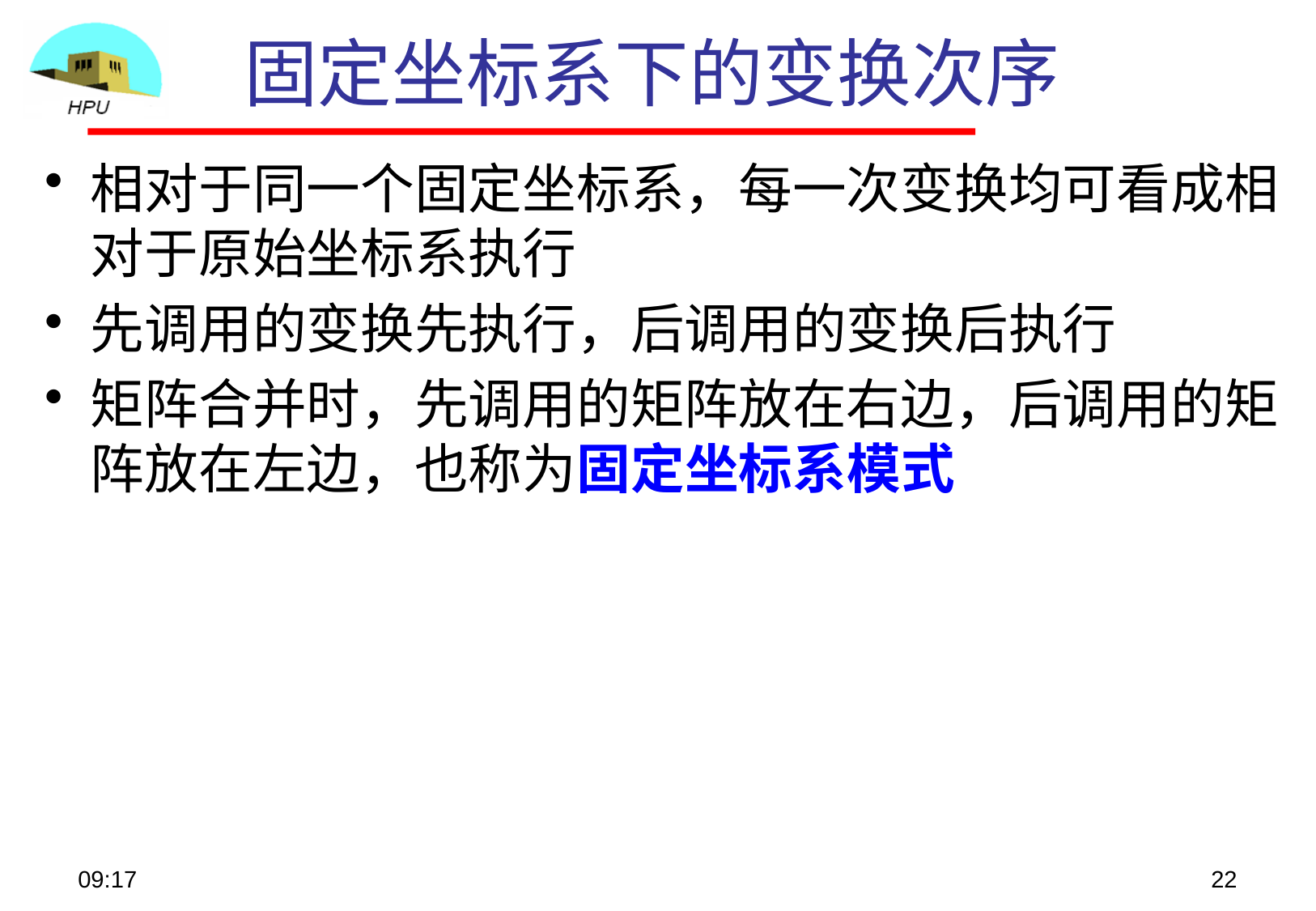

# 固定坐标系下的变换次序
相对于同一个固定坐标系，每一次变换均可看成相对于原始坐标系执行
先调用的变换先执行，后调用的变换后执行
矩阵合并时，先调用的矩阵放在右边，后调用的矩阵放在左边，也称为固定坐标系模式

09:17
22